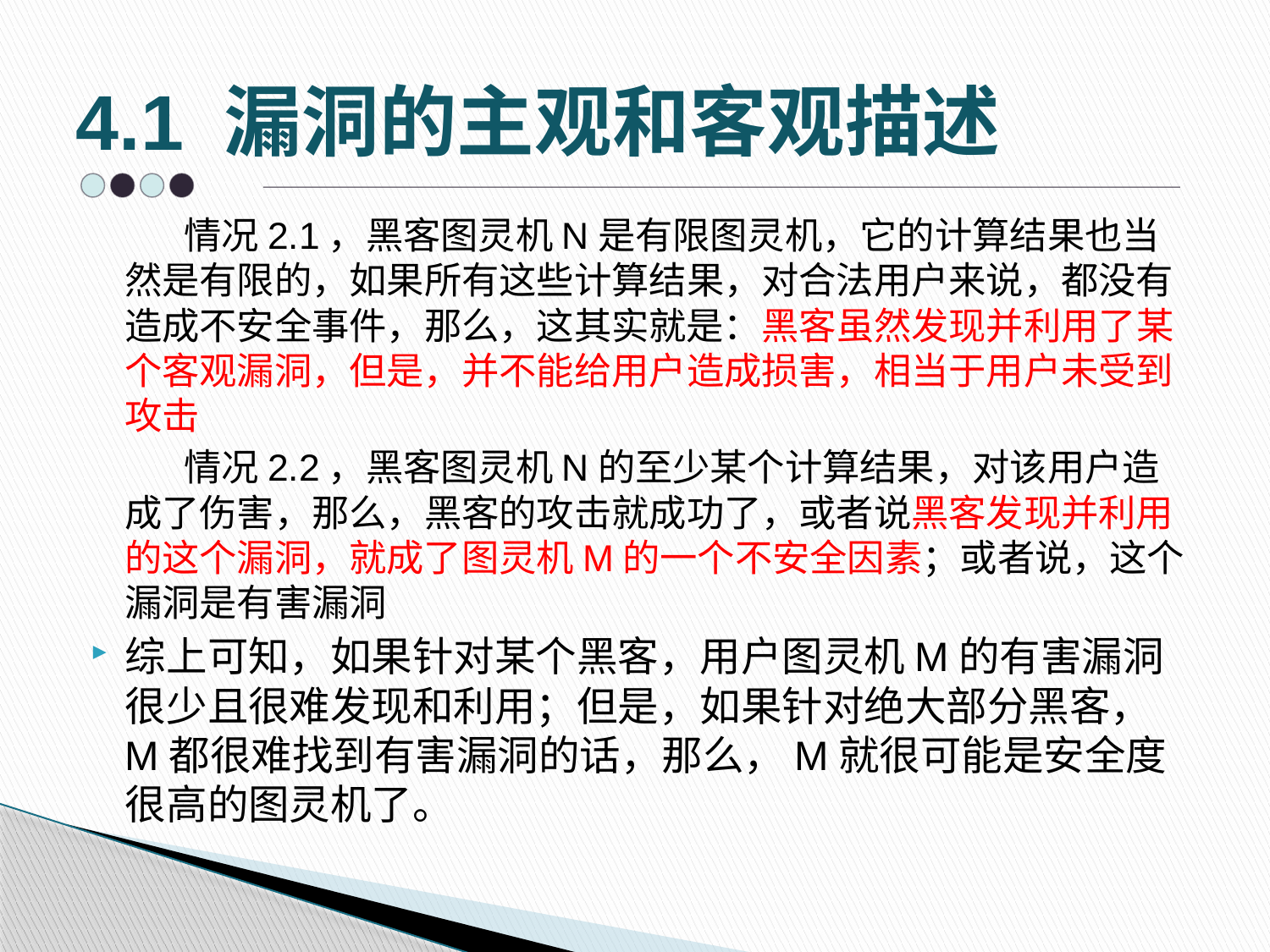

# 4.1 漏洞的主观和客观描述

      情况2.1，黑客图灵机N是有限图灵机，它的计算结果也当然是有限的，如果所有这些计算结果，对合法用户来说，都没有造成不安全事件，那么，这其实就是：黑客虽然发现并利用了某个客观漏洞，但是，并不能给用户造成损害，相当于用户未受到攻击
      情况2.2，黑客图灵机N的至少某个计算结果，对该用户造成了伤害，那么，黑客的攻击就成功了，或者说黑客发现并利用的这个漏洞，就成了图灵机M的一个不安全因素；或者说，这个漏洞是有害漏洞
综上可知，如果针对某个黑客，用户图灵机M的有害漏洞很少且很难发现和利用；但是，如果针对绝大部分黑客，M都很难找到有害漏洞的话，那么，M就很可能是安全度很高的图灵机了。